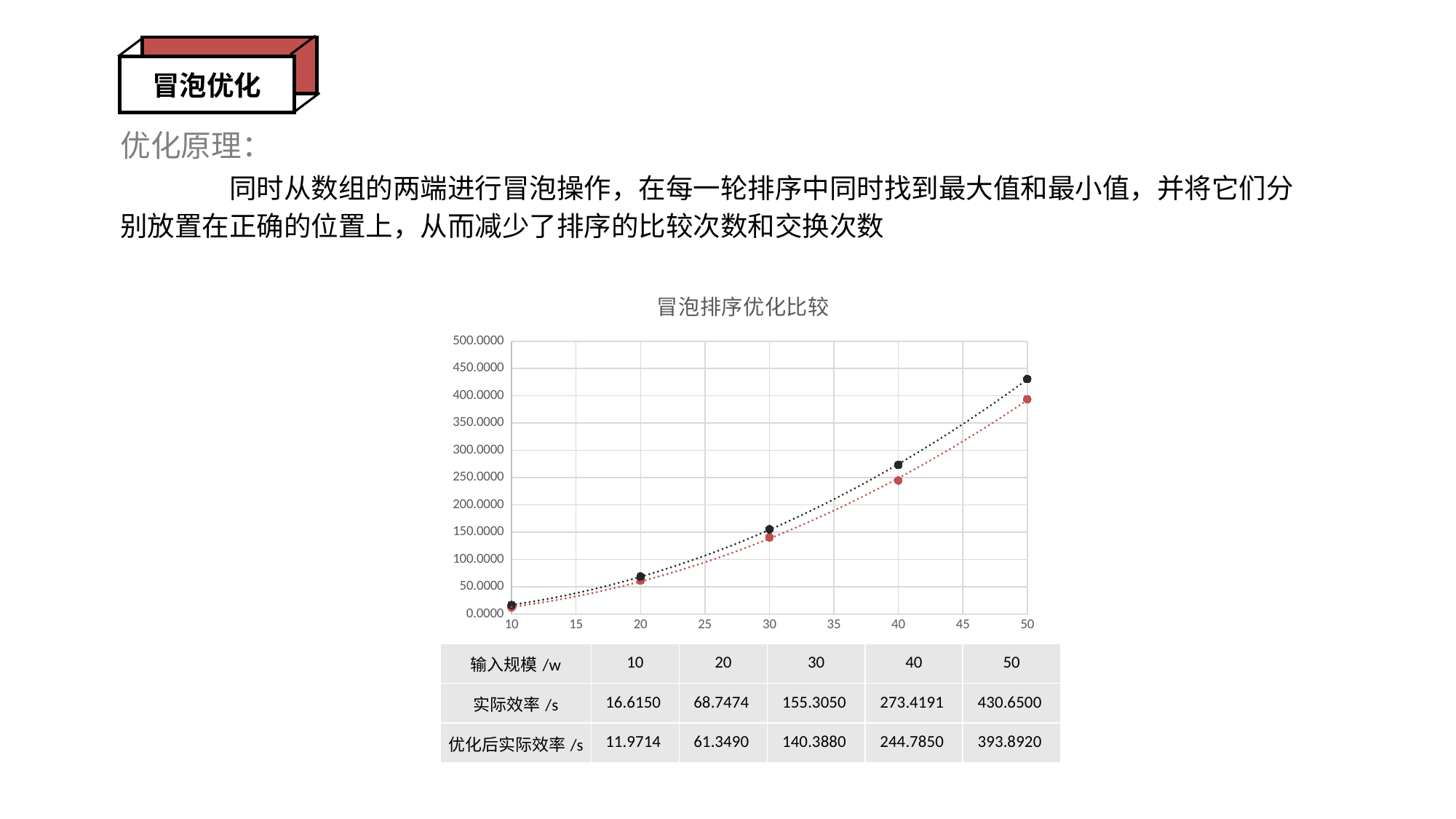

冒泡优化
优化原理：
	同时从数组的两端进行冒泡操作，在每一轮排序中同时找到最大值和最小值，并将它们分别放置在正确的位置上，从而减少了排序的比较次数和交换次数

### Chart: 冒泡排序优化比较

| Category |  |  |
|---|---|---|
| 输入规模/w | 10 | 20 | 30 | 40 | 50 |
| --- | --- | --- | --- | --- | --- |
| 实际效率/s | 16.6150 | 68.7474 | 155.3050 | 273.4191 | 430.6500 |
| 优化后实际效率/s | 11.9714 | 61.3490 | 140.3880 | 244.7850 | 393.8920 |